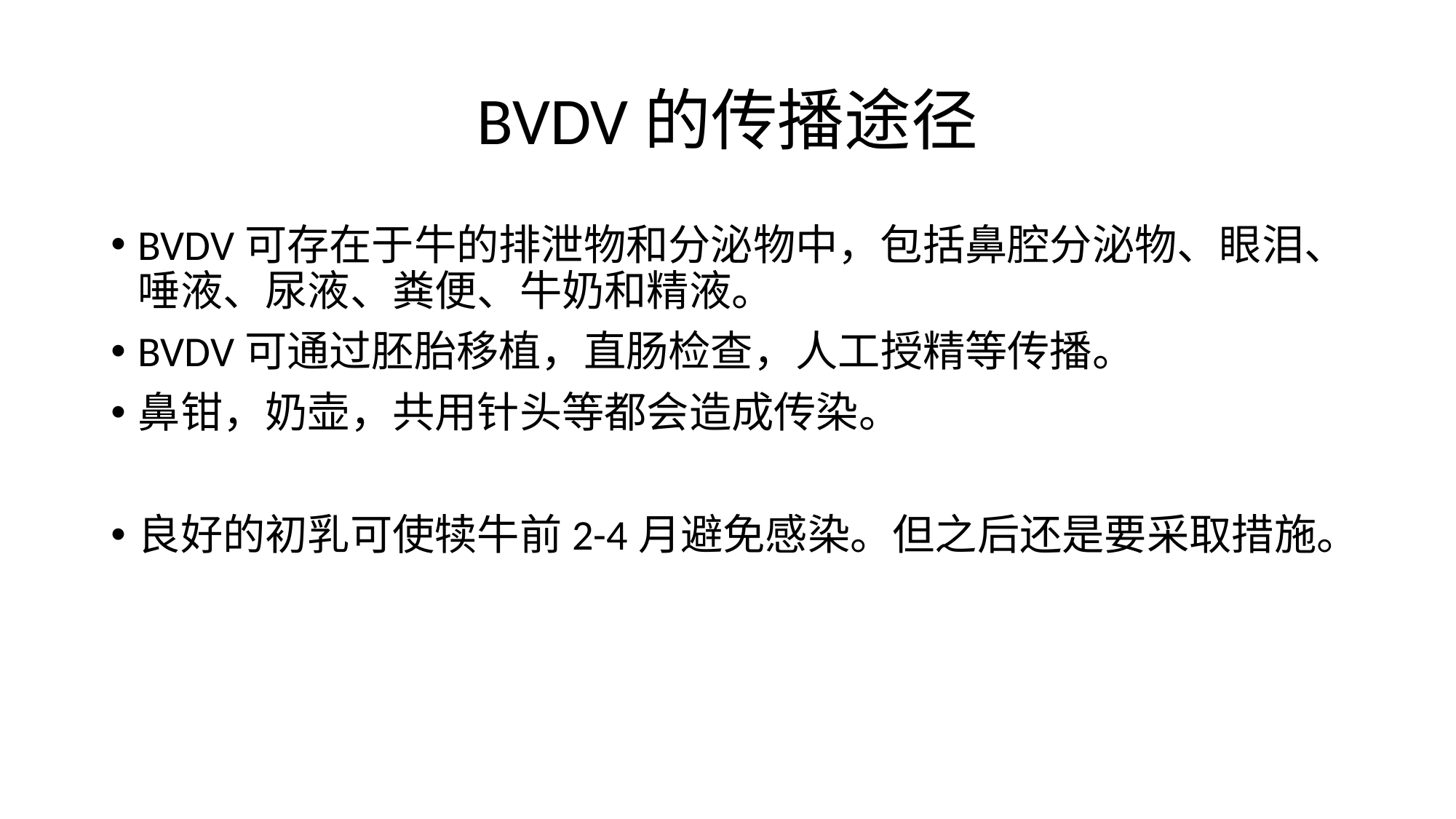

# BVDV的传播途径
BVDV可存在于牛的排泄物和分泌物中，包括鼻腔分泌物、眼泪、唾液、尿液、粪便、牛奶和精液。
BVDV可通过胚胎移植，直肠检查，人工授精等传播。
鼻钳，奶壶，共用针头等都会造成传染。

良好的初乳可使犊牛前2-4月避免感染。但之后还是要采取措施。